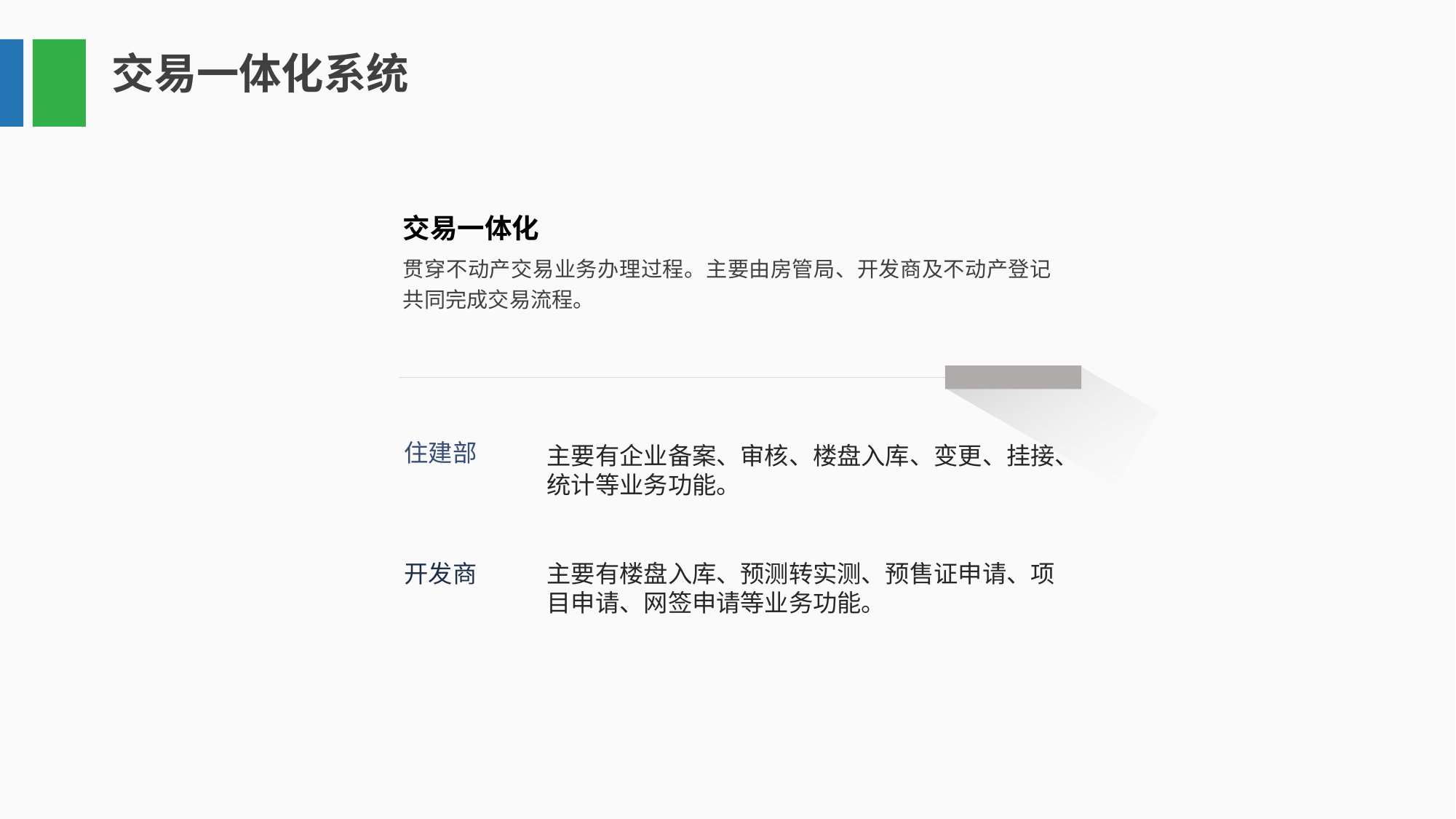

交易一体化系统
交易一体化
贯穿不动产交易业务办理过程。主要由房管局、开发商及不动产登记共同完成交易流程。

住建部
主要有企业备案、审核、楼盘入库、变更、挂接、统计等业务功能。
开发商
主要有楼盘入库、预测转实测、预售证申请、项目申请、网签申请等业务功能。